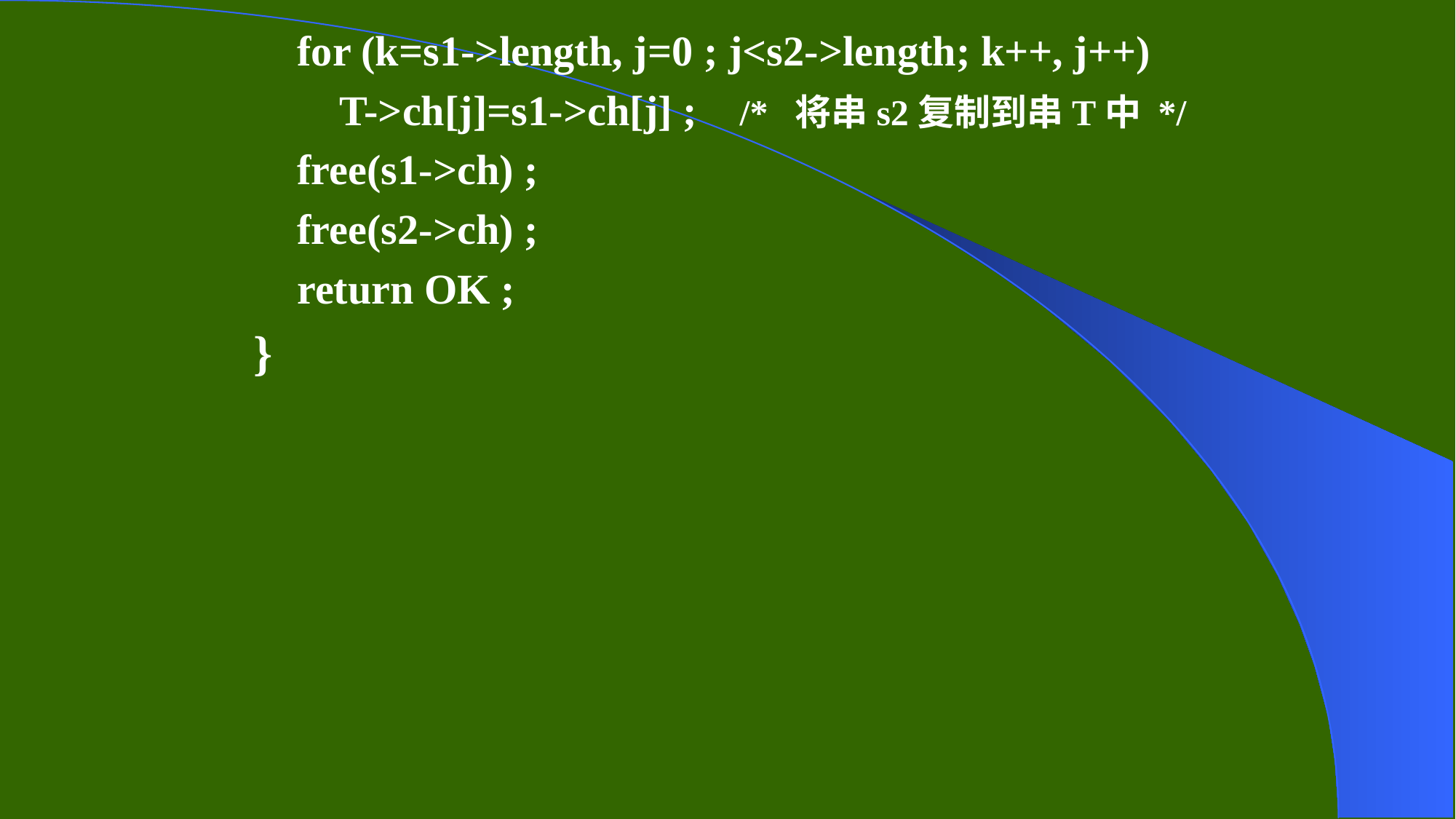

for (k=s1->length, j=0 ; j<s2->length; k++, j++)
T->ch[j]=s1->ch[j] ;    /*  将串s2复制到串T中 */
free(s1->ch) ;
free(s2->ch) ;
return OK ;
}